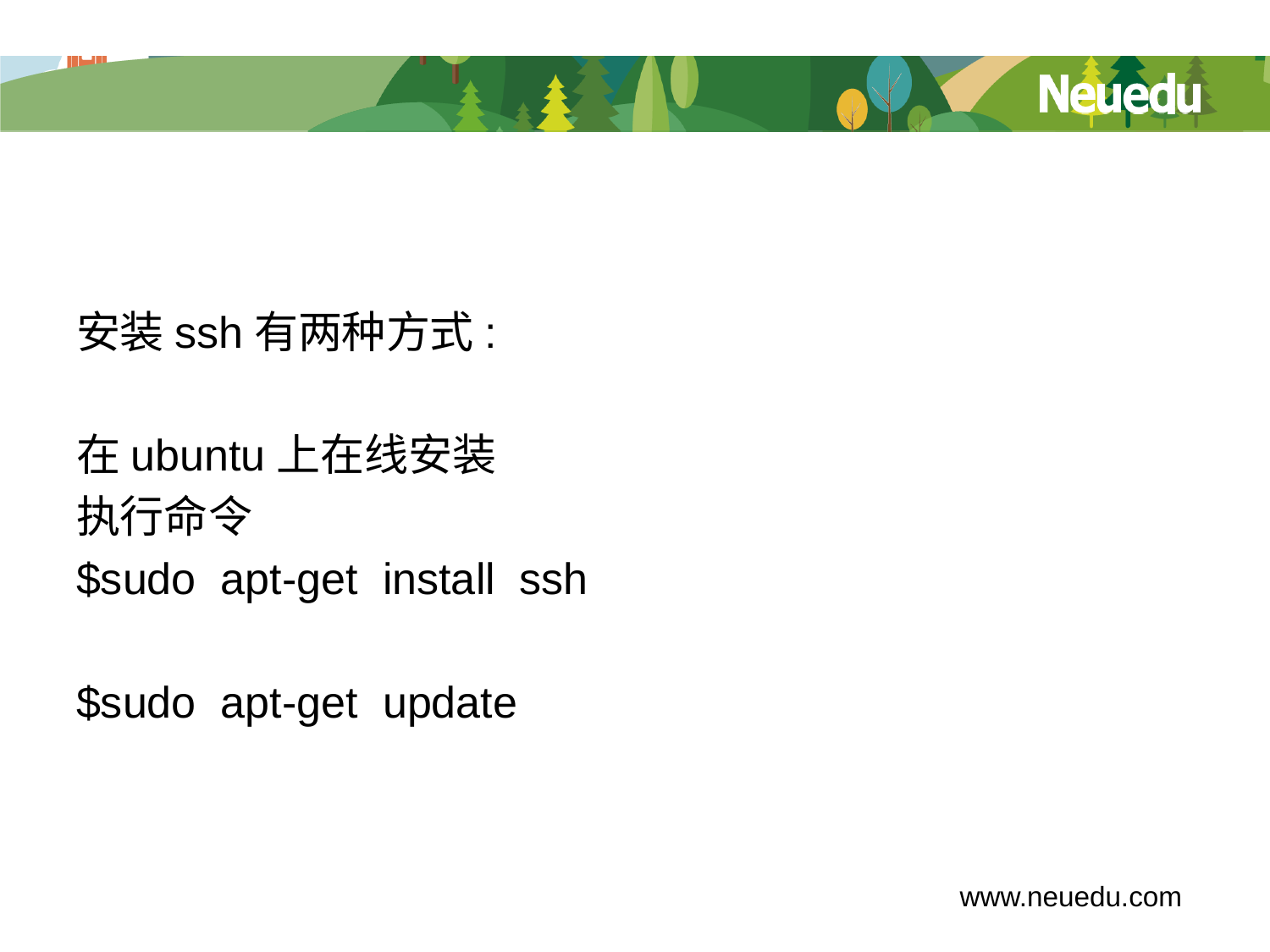

#
安装ssh有两种方式:

在ubuntu上在线安装
执行命令
$sudo  apt-get  install  ssh

$sudo  apt-get  update